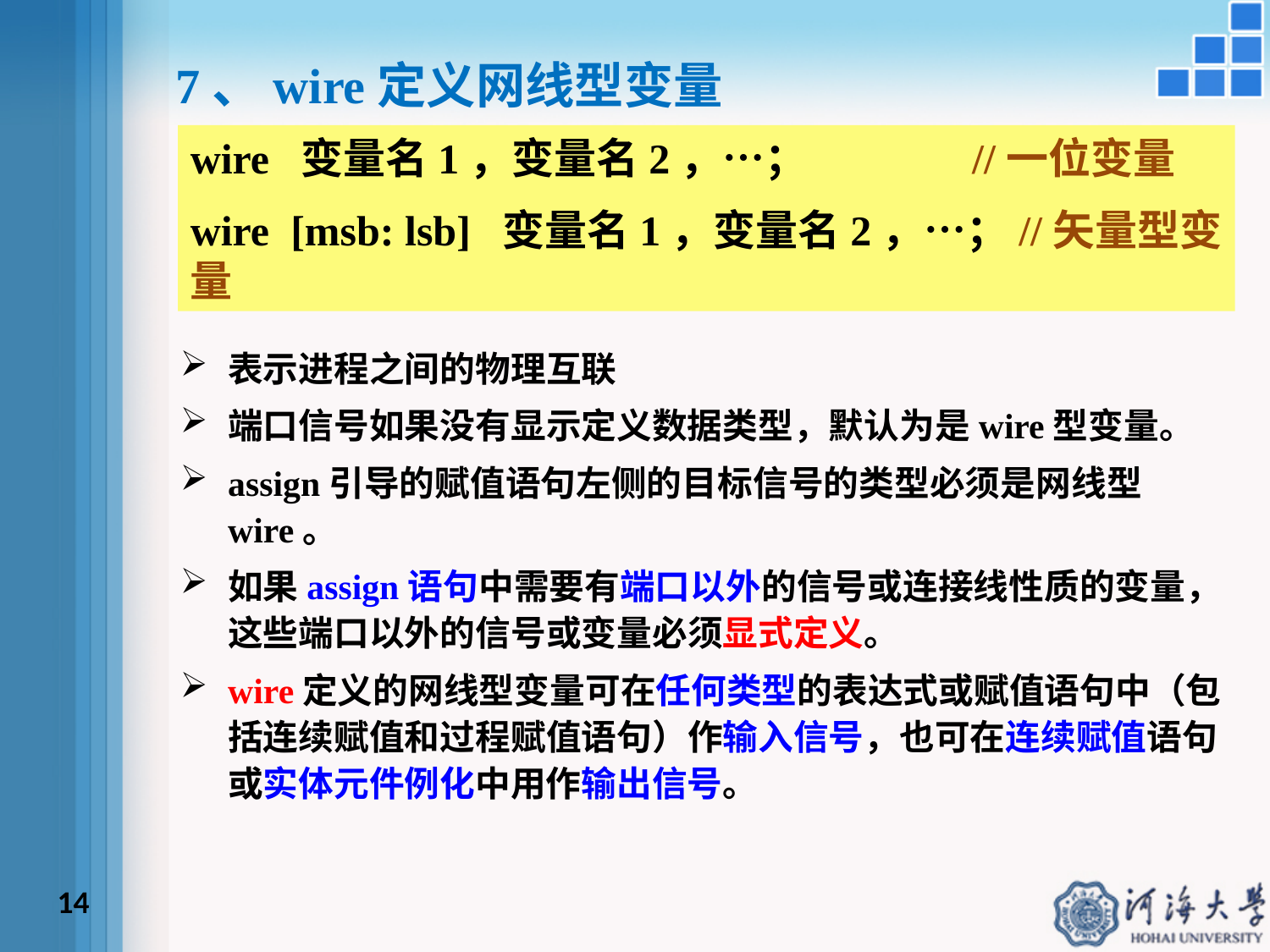

7、wire定义网线型变量
wire  变量名1，变量名2，…；		 //一位变量
wire  [msb: lsb]  变量名1，变量名2，…；//矢量型变量
表示进程之间的物理互联
端口信号如果没有显示定义数据类型，默认为是wire型变量。
assign引导的赋值语句左侧的目标信号的类型必须是网线型wire。
如果assign语句中需要有端口以外的信号或连接线性质的变量，这些端口以外的信号或变量必须显式定义。
wire定义的网线型变量可在任何类型的表达式或赋值语句中（包括连续赋值和过程赋值语句）作输入信号，也可在连续赋值语句或实体元件例化中用作输出信号。
14